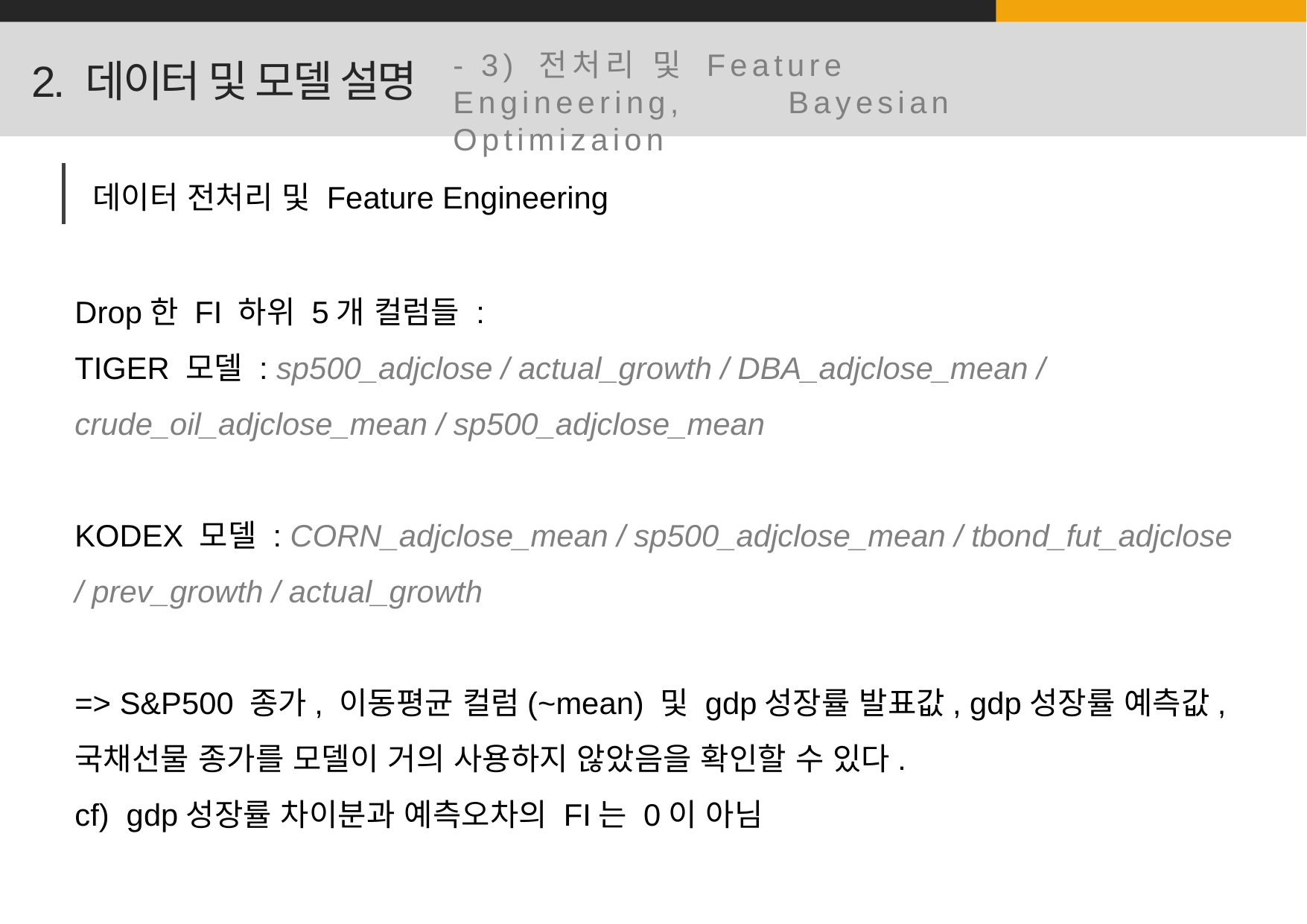

- 3) 전처리 및 Feature Engineering, 	Bayesian Optimizaion
2. 데이터 및 모델 설명
데이터 전처리 및 Feature Engineering
Drop한 FI 하위 5개 컬럼들 :
TIGER 모델 : sp500_adjclose / actual_growth / DBA_adjclose_mean / crude_oil_adjclose_mean / sp500_adjclose_mean

KODEX 모델 : CORN_adjclose_mean / sp500_adjclose_mean / tbond_fut_adjclose / prev_growth / actual_growth

=> S&P500 종가, 이동평균 컬럼(~mean) 및 gdp성장률 발표값, gdp성장률 예측값, 국채선물 종가를 모델이 거의 사용하지 않았음을 확인할 수 있다.
cf)  gdp성장률 차이분과 예측오차의 FI는 0이 아님